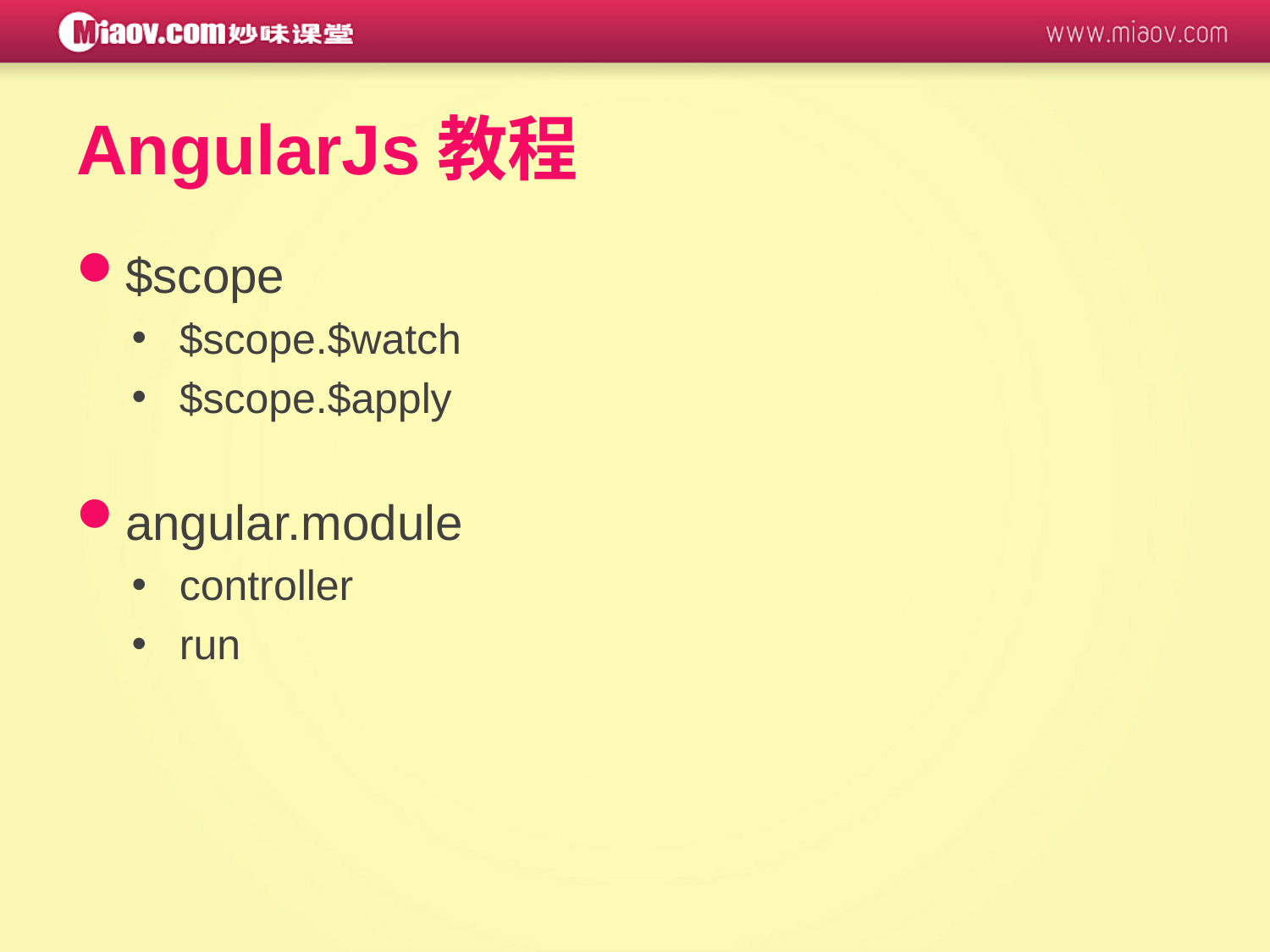

# AngularJs教程
$scope
$scope.$watch
$scope.$apply

angular.module
controller
run